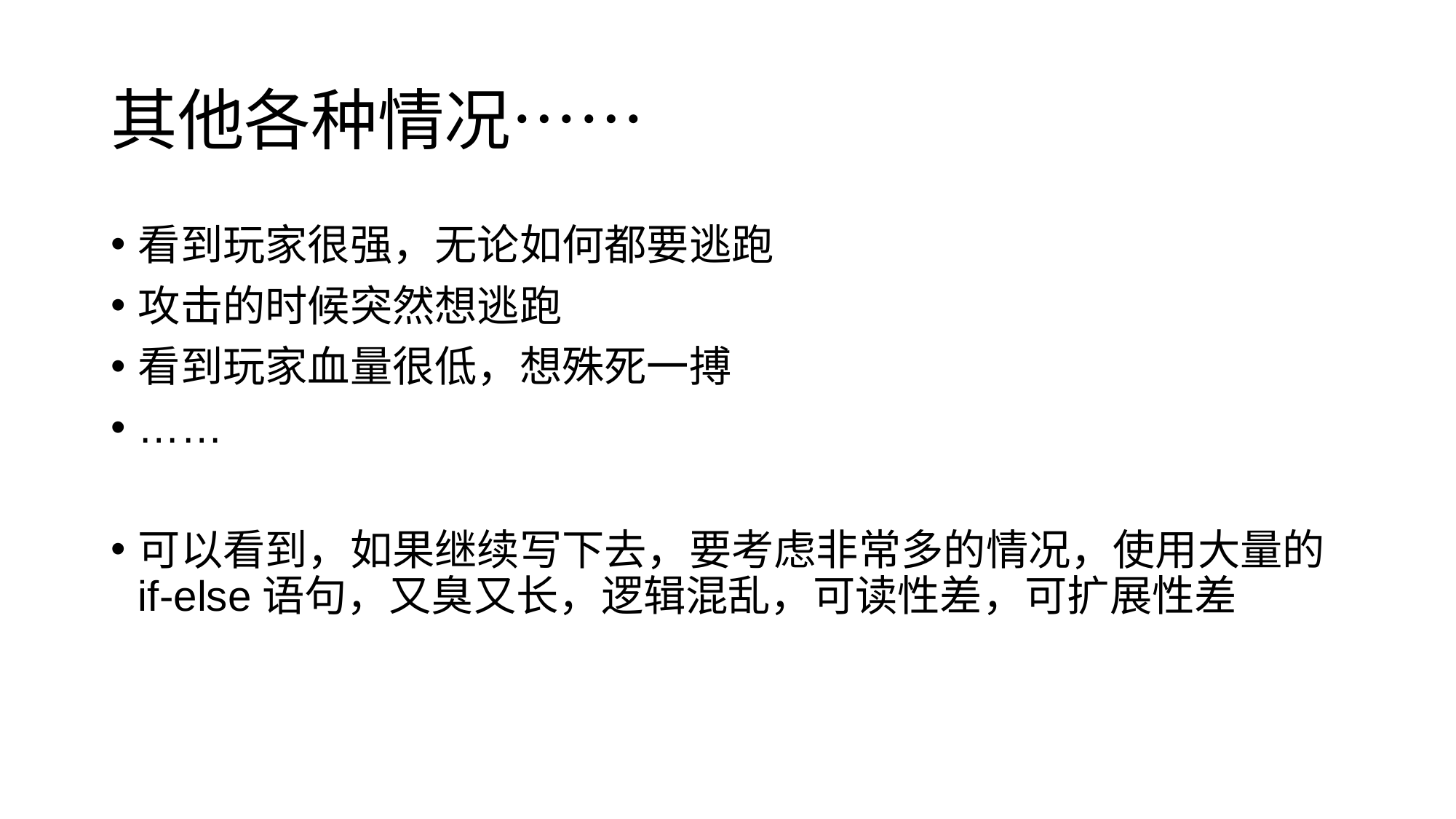

# 其他各种情况……
看到玩家很强，无论如何都要逃跑
攻击的时候突然想逃跑
看到玩家血量很低，想殊死一搏
……

可以看到，如果继续写下去，要考虑非常多的情况，使用大量的if-else语句，又臭又长，逻辑混乱，可读性差，可扩展性差